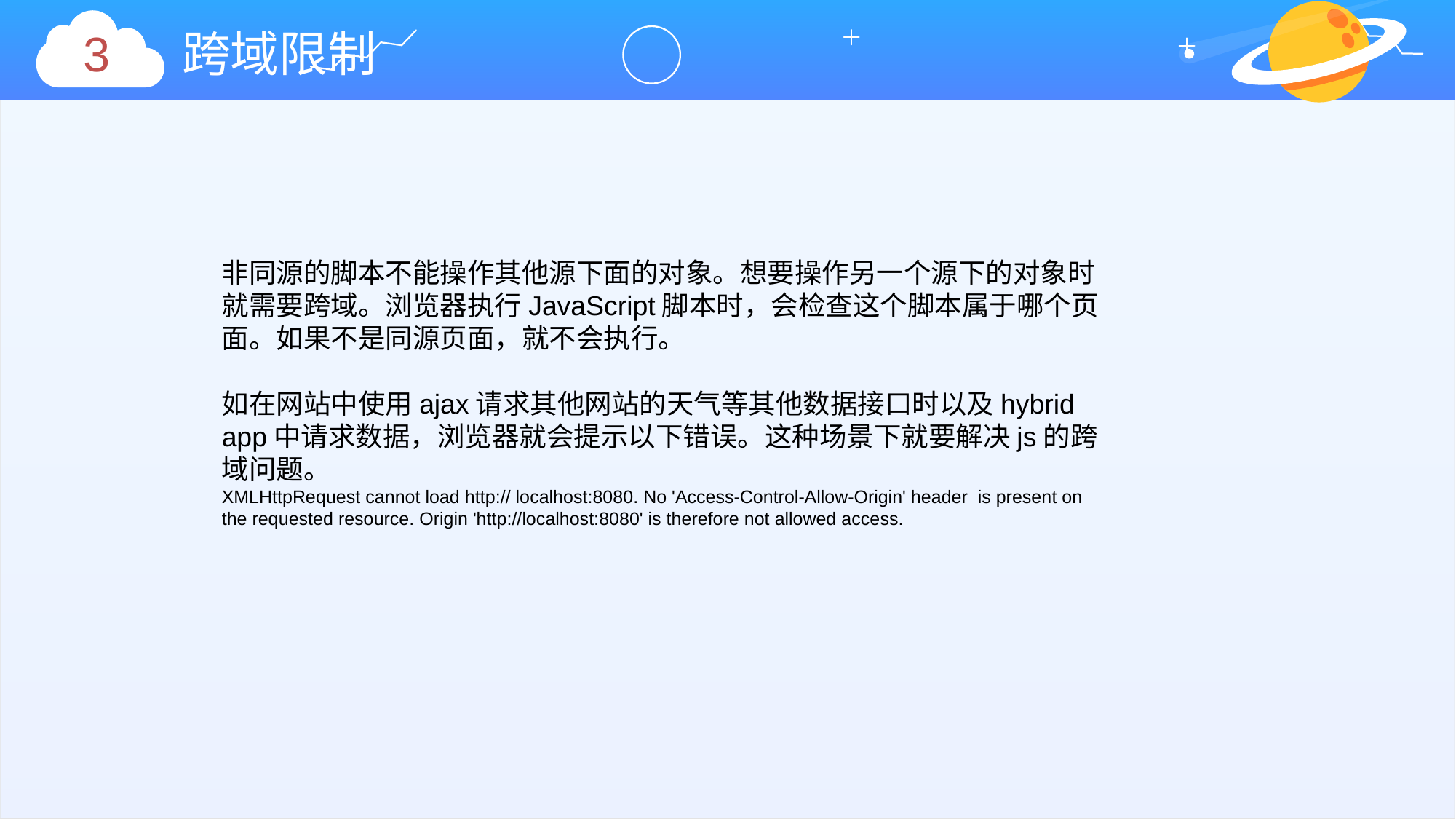

3
跨域限制
非同源的脚本不能操作其他源下面的对象。想要操作另一个源下的对象时就需要跨域。浏览器执行JavaScript脚本时，会检查这个脚本属于哪个页面。如果不是同源页面，就不会执行。

如在网站中使用ajax请求其他网站的天气等其他数据接口时以及hybrid app中请求数据，浏览器就会提示以下错误。这种场景下就要解决js的跨域问题。
XMLHttpRequest cannot load http:// localhost:8080. No 'Access-Control-Allow-Origin' header  is present on the requested resource. Origin 'http://localhost:8080' is therefore not allowed access.